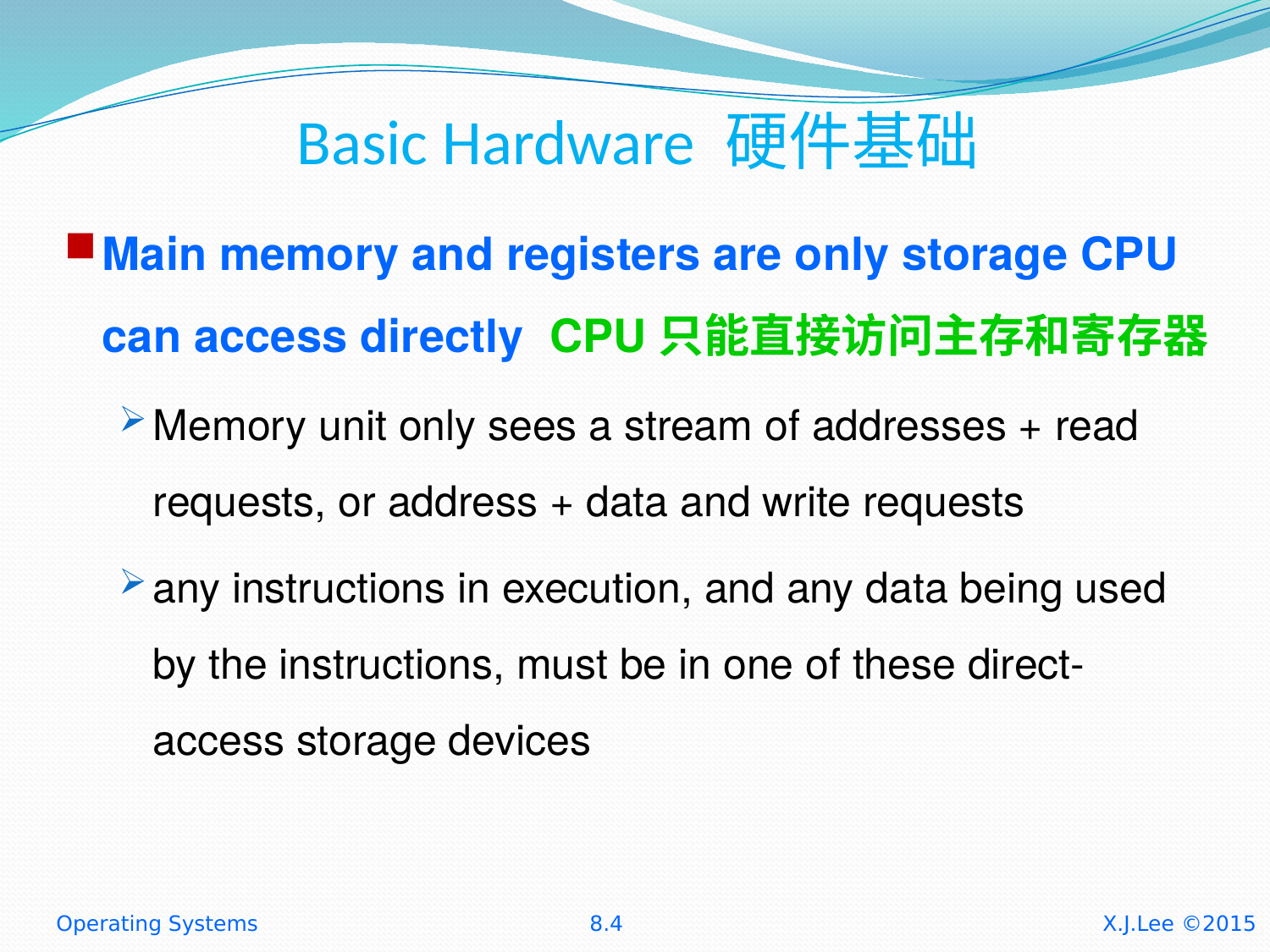

# Basic Hardware 硬件基础
Main memory and registers are only storage CPU can access directly  CPU只能直接访问主存和寄存器
Memory unit only sees a stream of addresses + read requests, or address + data and write requests
any instructions in execution, and any data being used by the instructions, must be in one of these direct-access storage devices
Operating Systems
8.4
X.J.Lee ©2015